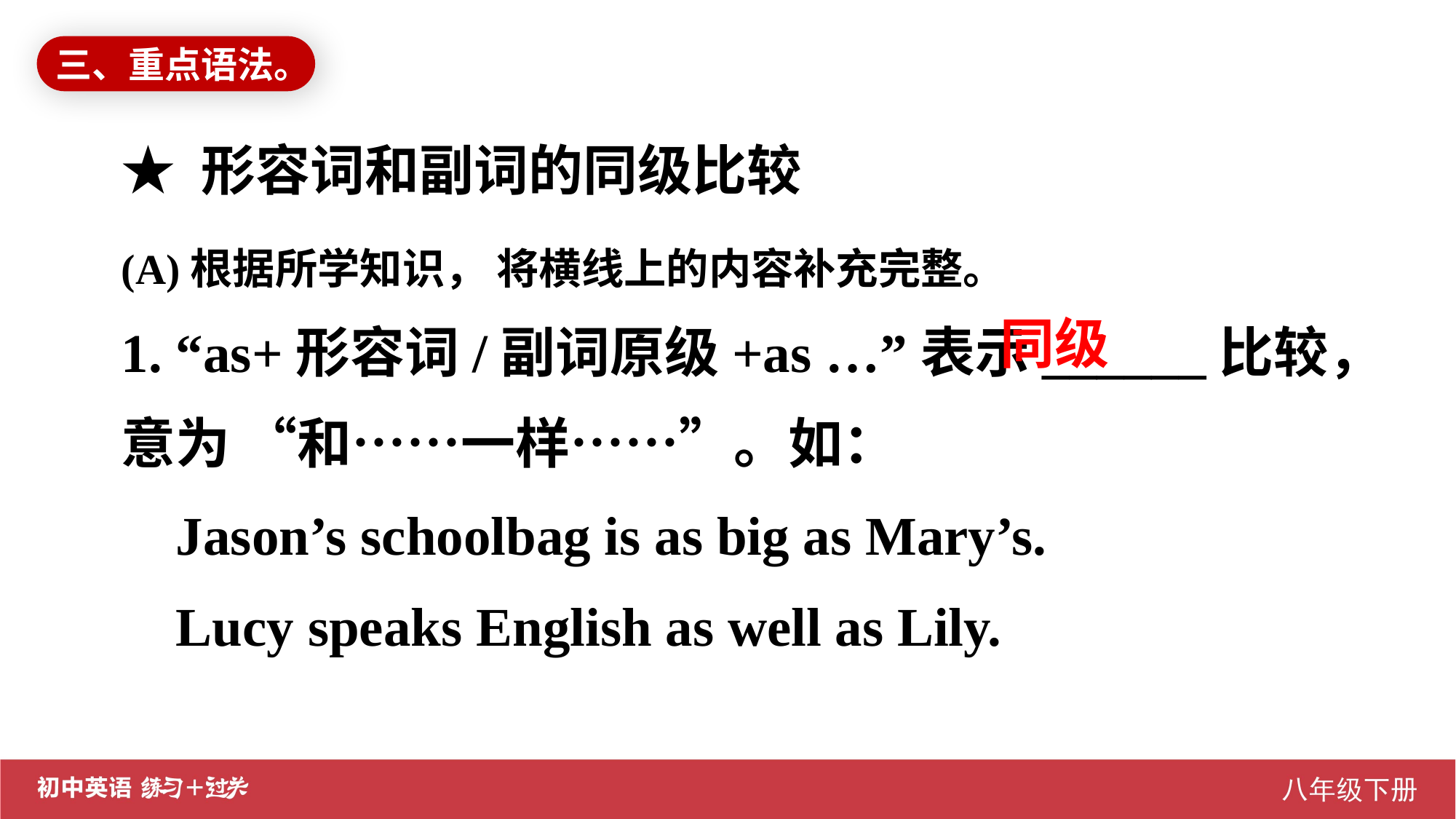

三、重点语法。
★ 形容词和副词的同级比较
(A)根据所学知识， 将横线上的内容补充完整。
1. “as+形容词/副词原级+as …”表示______比较，
意为 “和……一样……”。如：
Jason’s schoolbag is as big as Mary’s.
Lucy speaks English as well as Lily.

同级